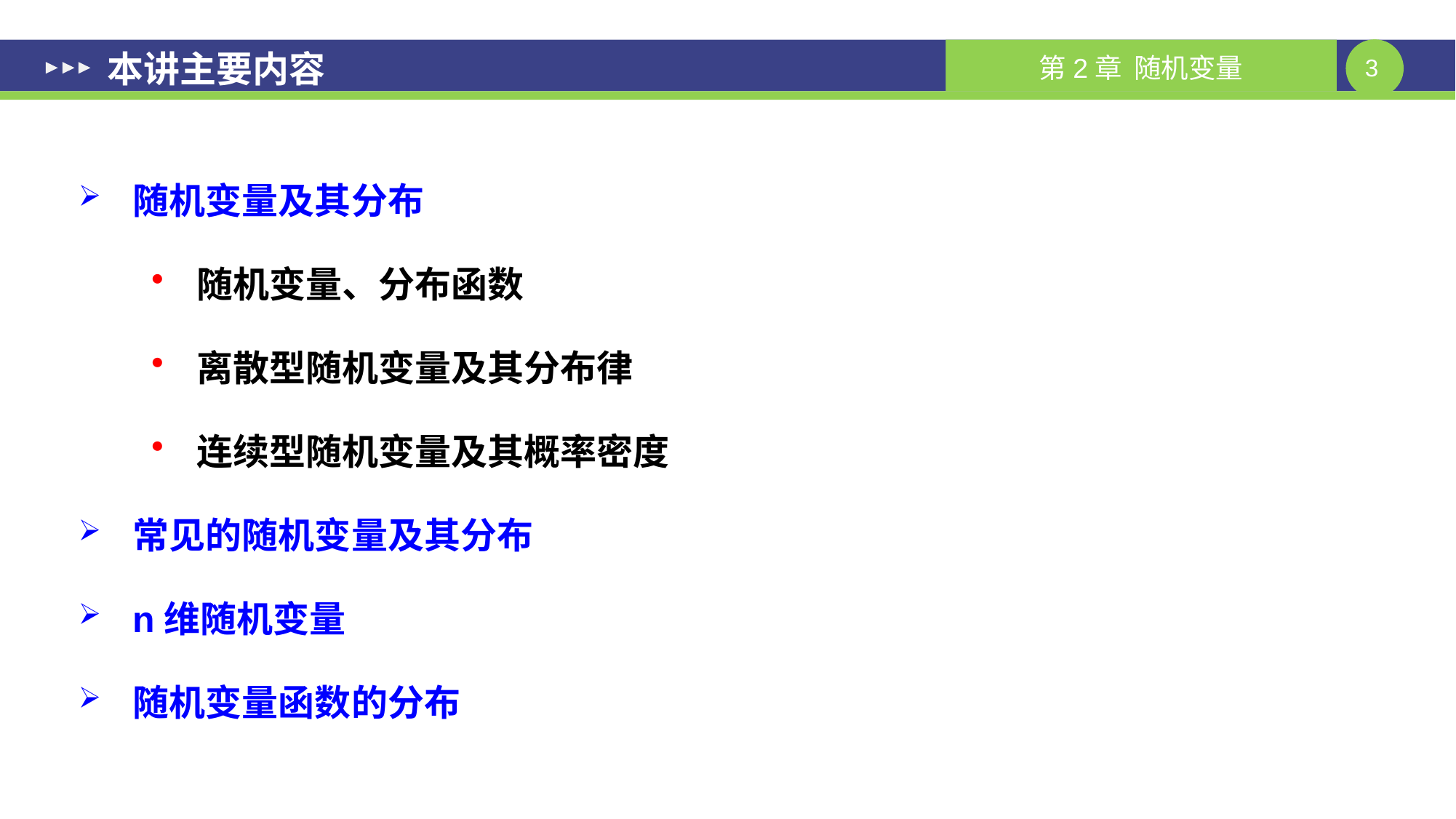

# 本讲主要内容
随机变量及其分布
随机变量、分布函数
离散型随机变量及其分布律
连续型随机变量及其概率密度
常见的随机变量及其分布
n维随机变量
随机变量函数的分布